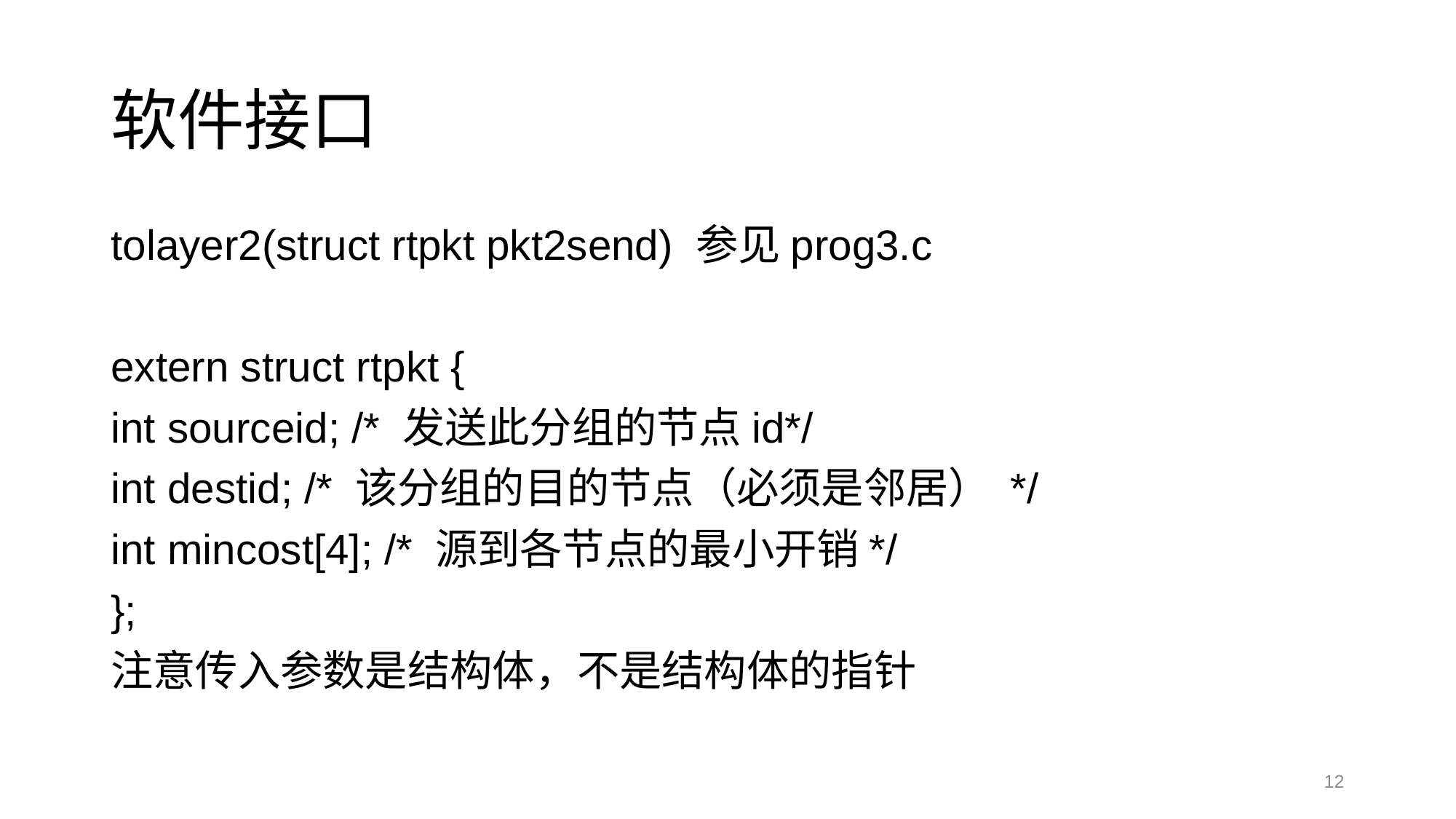

# 软件接口
tolayer2(struct rtpkt pkt2send) 参见prog3.c

extern struct rtpkt {
int sourceid; /* 发送此分组的节点id*/
int destid; /* 该分组的目的节点（必须是邻居） */
int mincost[4]; /* 源到各节点的最小开销*/
};
注意传入参数是结构体，不是结构体的指针
12